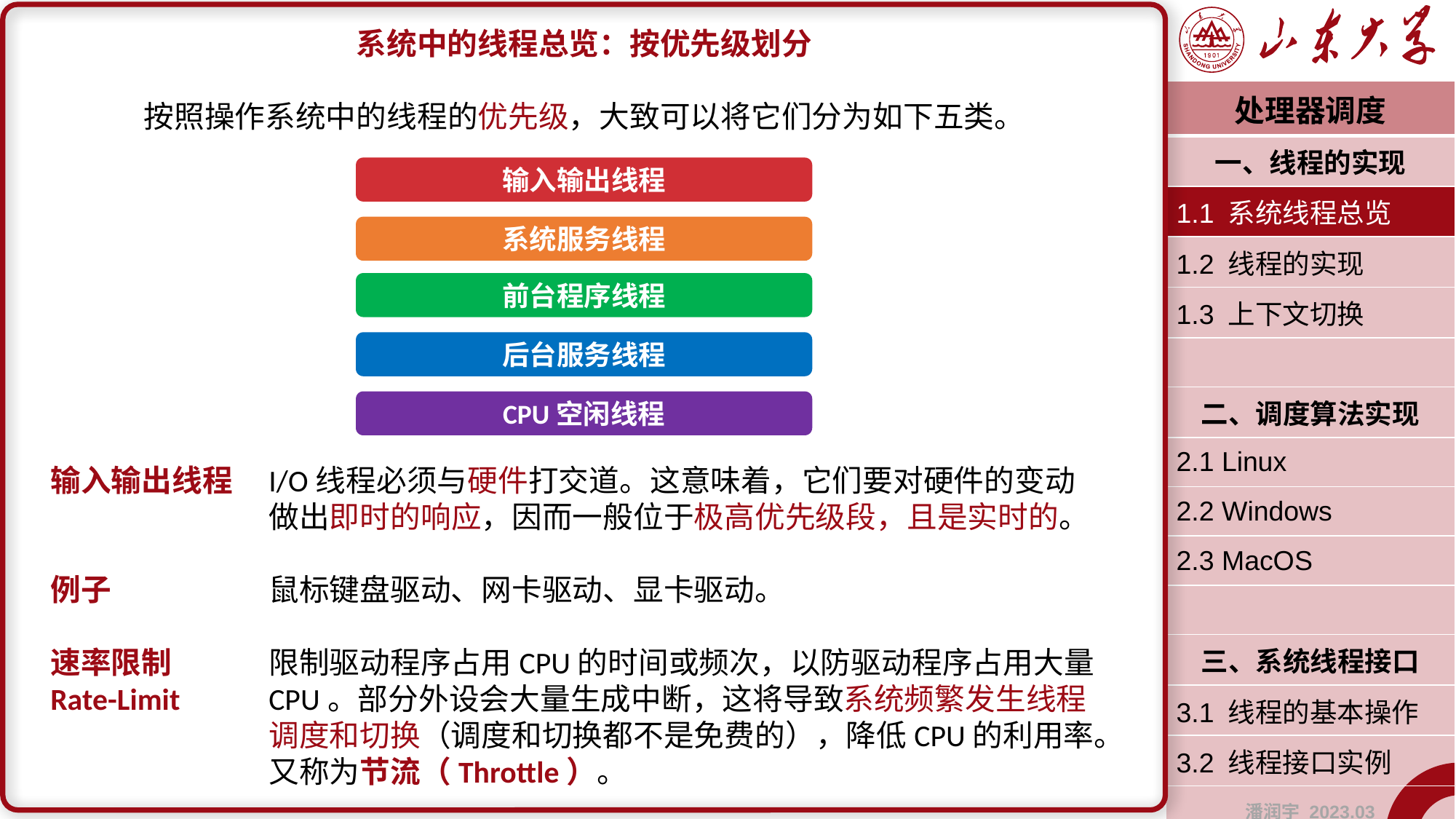

系统中的线程总览：按优先级划分

按照操作系统中的线程的优先级，大致可以将它们分为如下五类。

输入输出线程	I/O线程必须与硬件打交道。这意味着，它们要对硬件的变动		做出即时的响应，因而一般位于极高优先级段，且是实时的。

例子		鼠标键盘驱动、网卡驱动、显卡驱动。

速率限制	限制驱动程序占用CPU的时间或频次，以防驱动程序占用大量
Rate-Limit	CPU。部分外设会大量生成中断，这将导致系统频繁发生线程		调度和切换（调度和切换都不是免费的），降低CPU的利用率。
		又称为节流（Throttle）。
| 处理器调度 |
| --- |
| 一、线程的实现 |
| 1.1 系统线程总览 |
| 1.2 线程的实现 |
| 1.3 上下文切换 |
|  |
| 二、调度算法实现 |
| 2.1 Linux |
| 2.2 Windows |
| 2.3 MacOS |
|  |
| 三、系统线程接口 |
| 3.1 线程的基本操作 |
| 3.2 线程接口实例 |
| 潘润宇 2023.03 |
输入输出线程
系统服务线程
前台程序线程
后台服务线程
CPU空闲线程